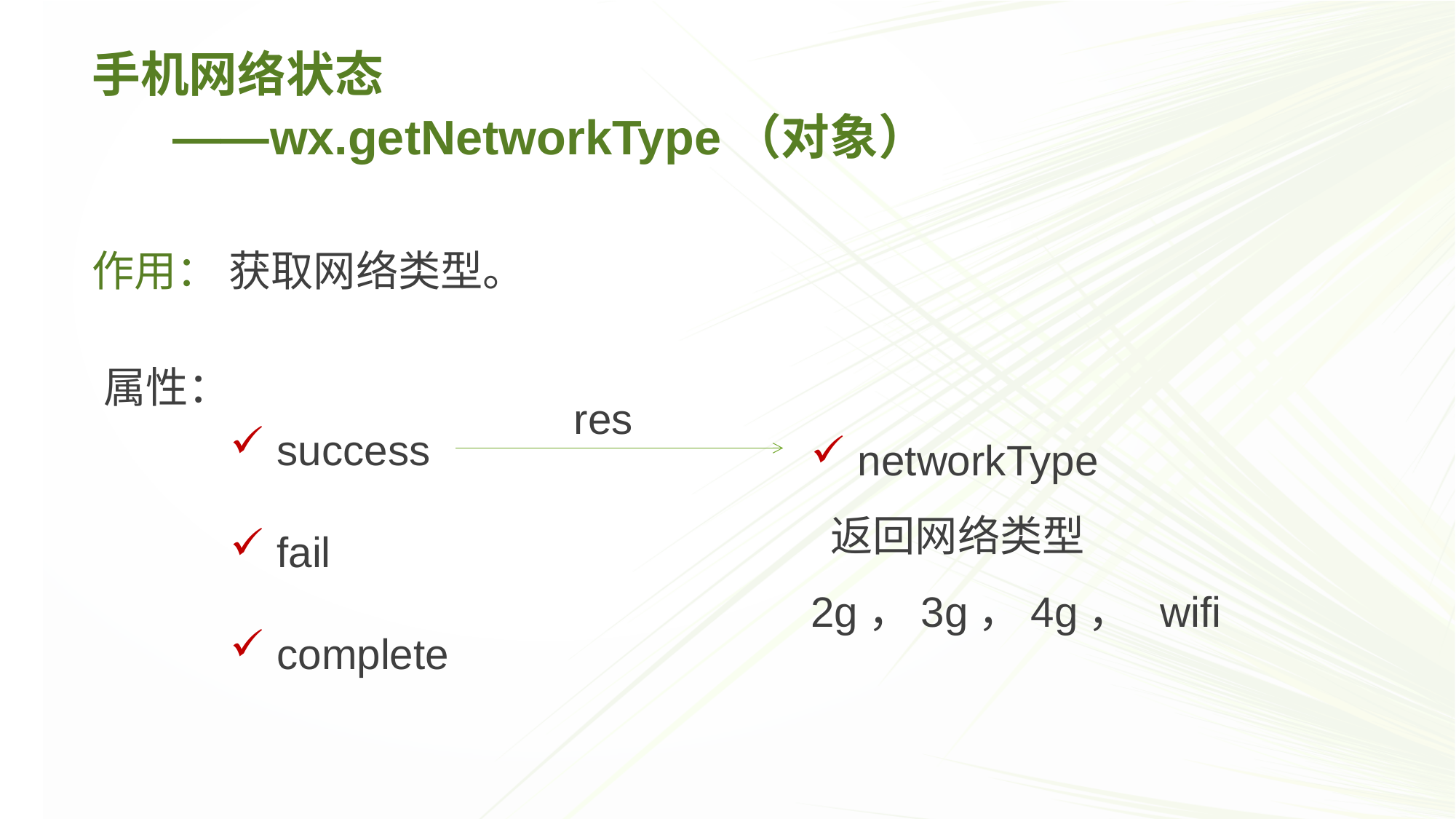

作用： 获取网络类型。
手机网络状态
      ——wx.getNetworkType（对象）

属性：

res
 success
 fail
 complete

 networkType
 返回网络类型2g，3g，4g，  wifi